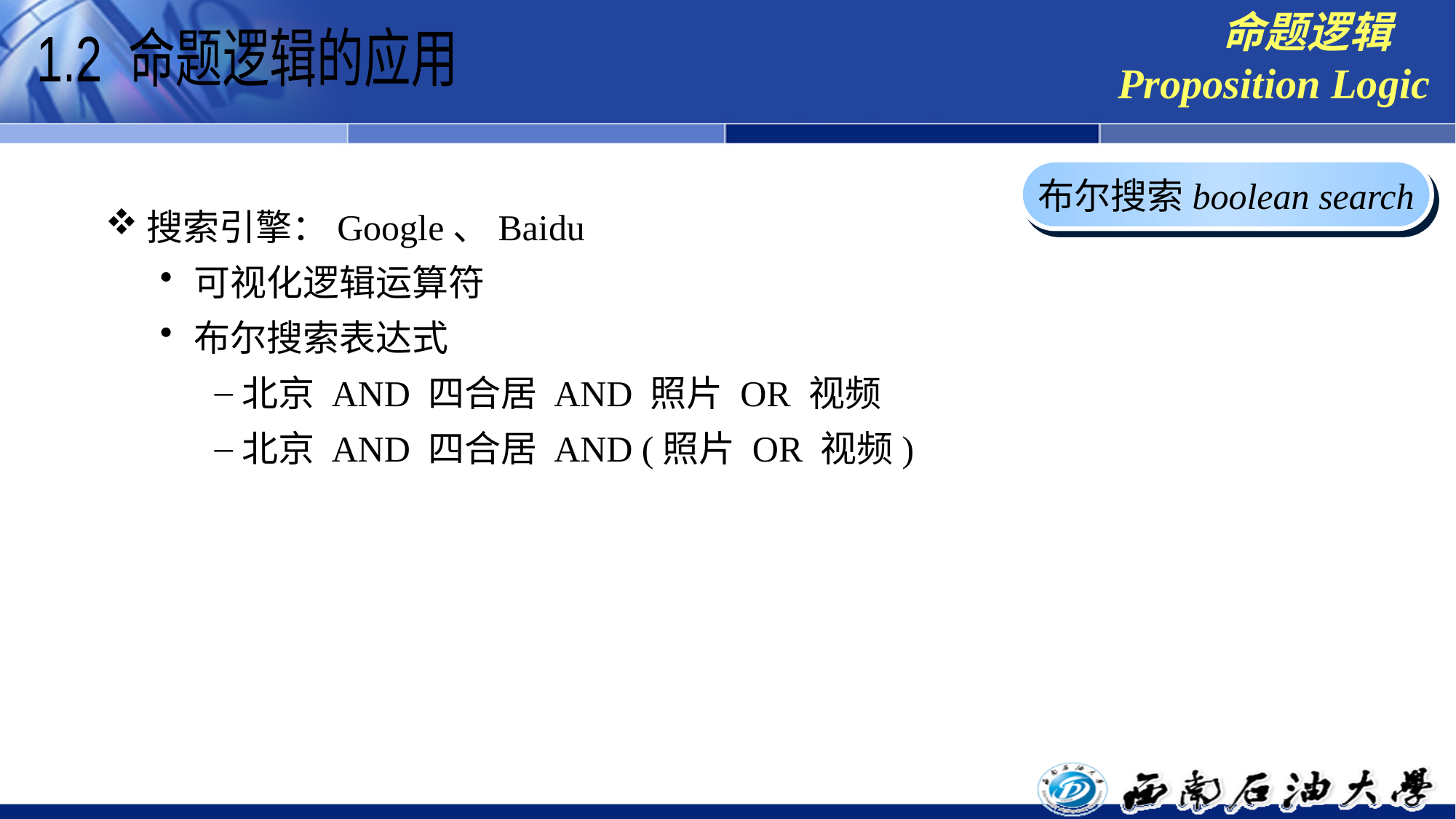

命题逻辑
Proposition Logic
1.2  命题逻辑的应用
布尔搜索boolean search
搜索引擎：Google、Baidu
可视化逻辑运算符
布尔搜索表达式
北京 AND 四合居 AND 照片 OR 视频
北京 AND 四合居 AND (照片 OR 视频)